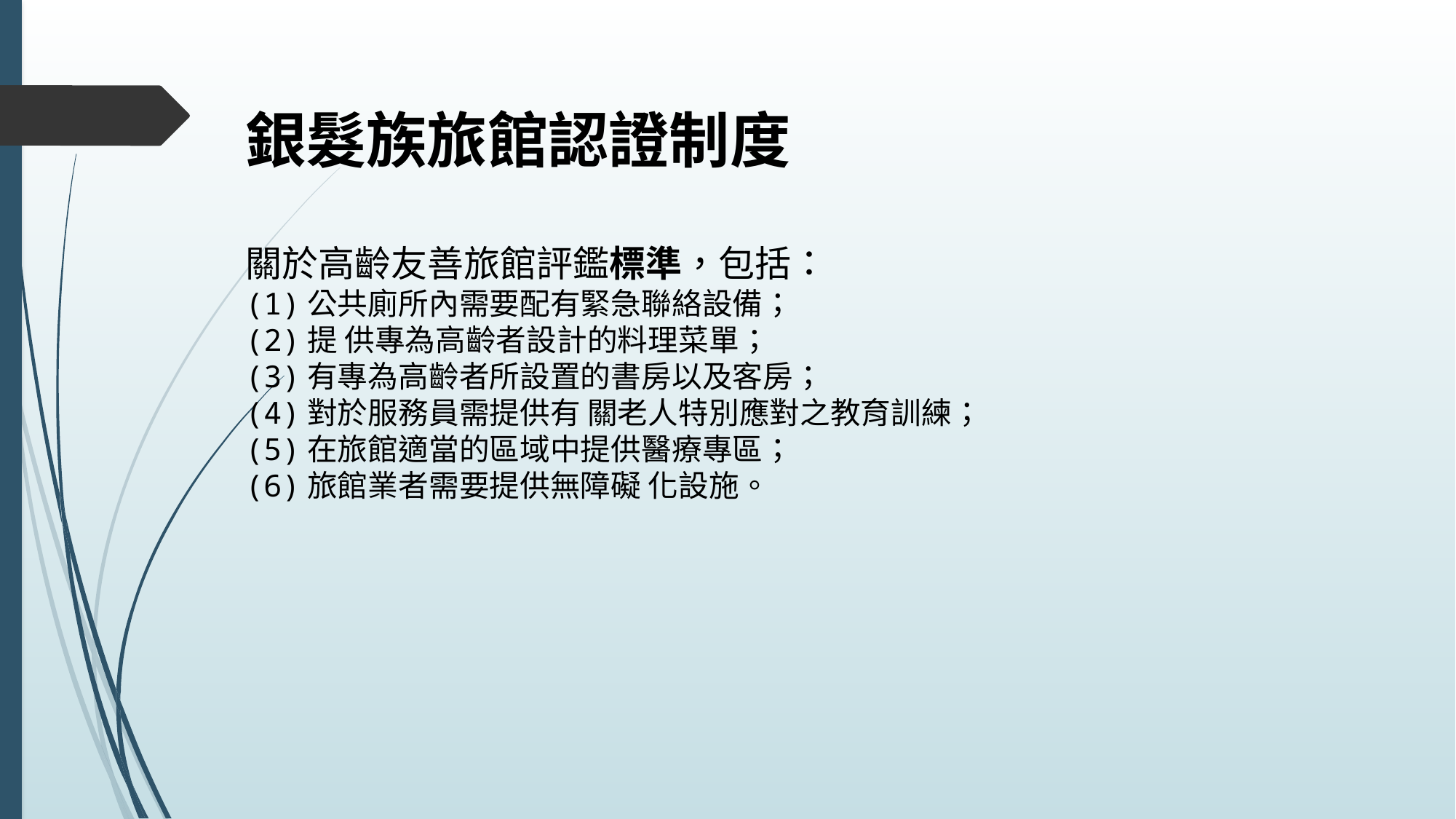

銀髮族旅館認證制度

關於高齡友善旅館評鑑標準，包括：
(1)公共廁所內需要配有緊急聯絡設備；
(2)提 供專為高齡者設計的料理菜單；
(3)有專為高齡者所設置的書房以及客房；
(4)對於服務員需提供有 關老人特別應對之教育訓練；
(5)在旅館適當的區域中提供醫療專區；
(6)旅館業者需要提供無障礙 化設施。